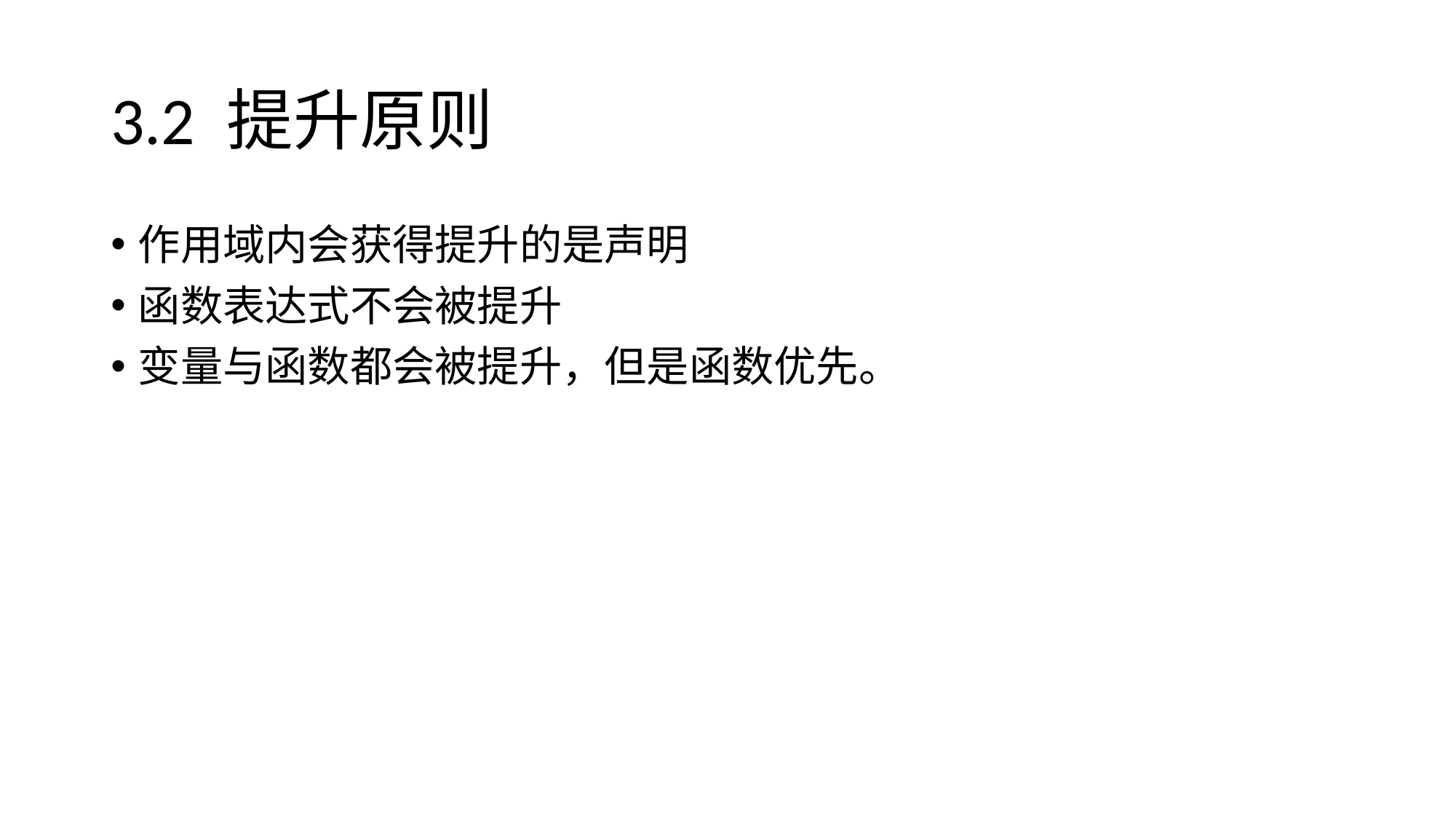

# 3.2 提升原则
作用域内会获得提升的是声明
函数表达式不会被提升
变量与函数都会被提升，但是函数优先。